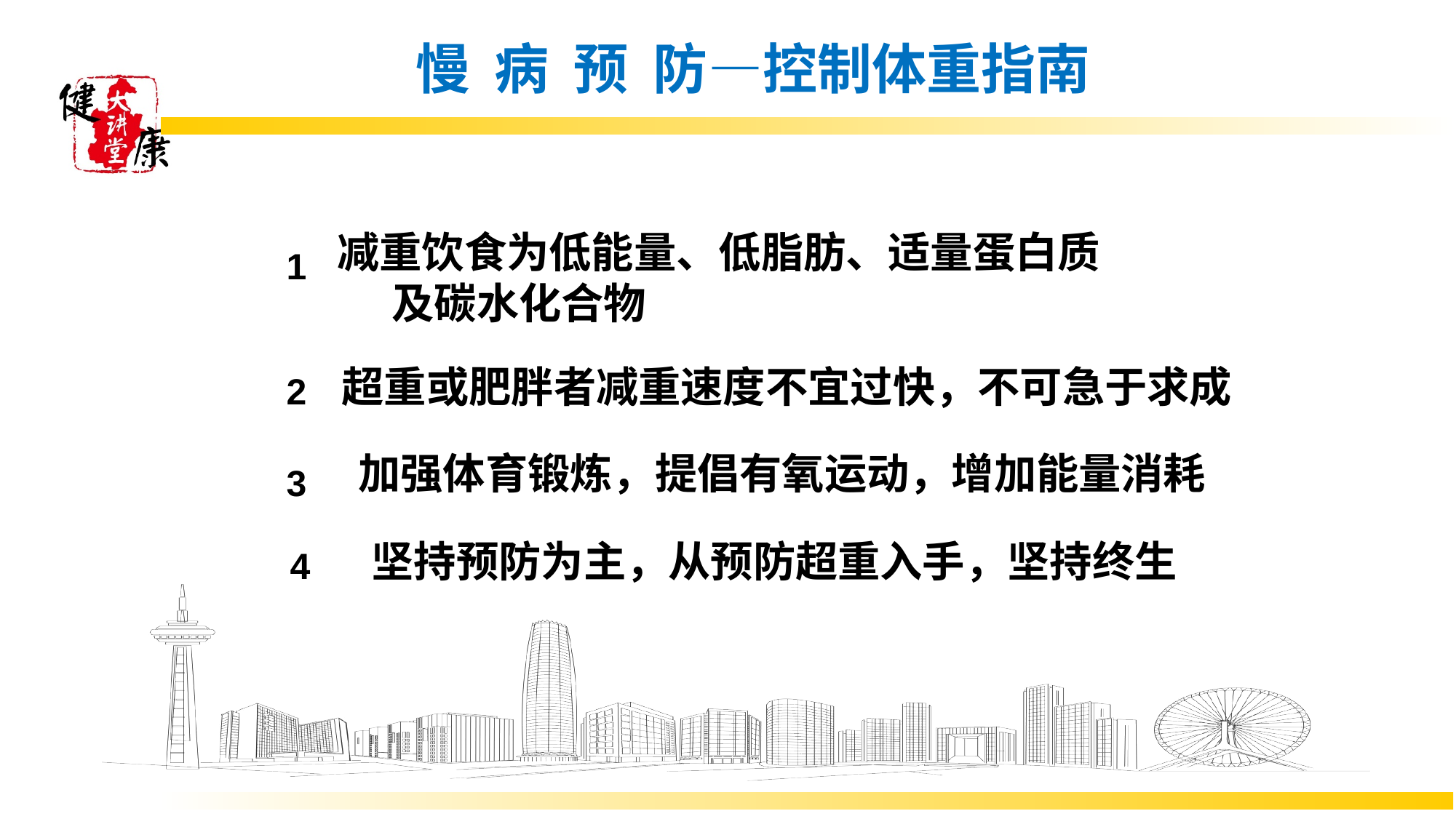

# 慢  病  预  防—控制体重指南
减重饮食为低能量、低脂肪、适量蛋白质及碳水化合物
1
超重或肥胖者减重速度不宜过快，不可急于求成
2
加强体育锻炼，提倡有氧运动，增加能量消耗
3
坚持预防为主，从预防超重入手，坚持终生
4